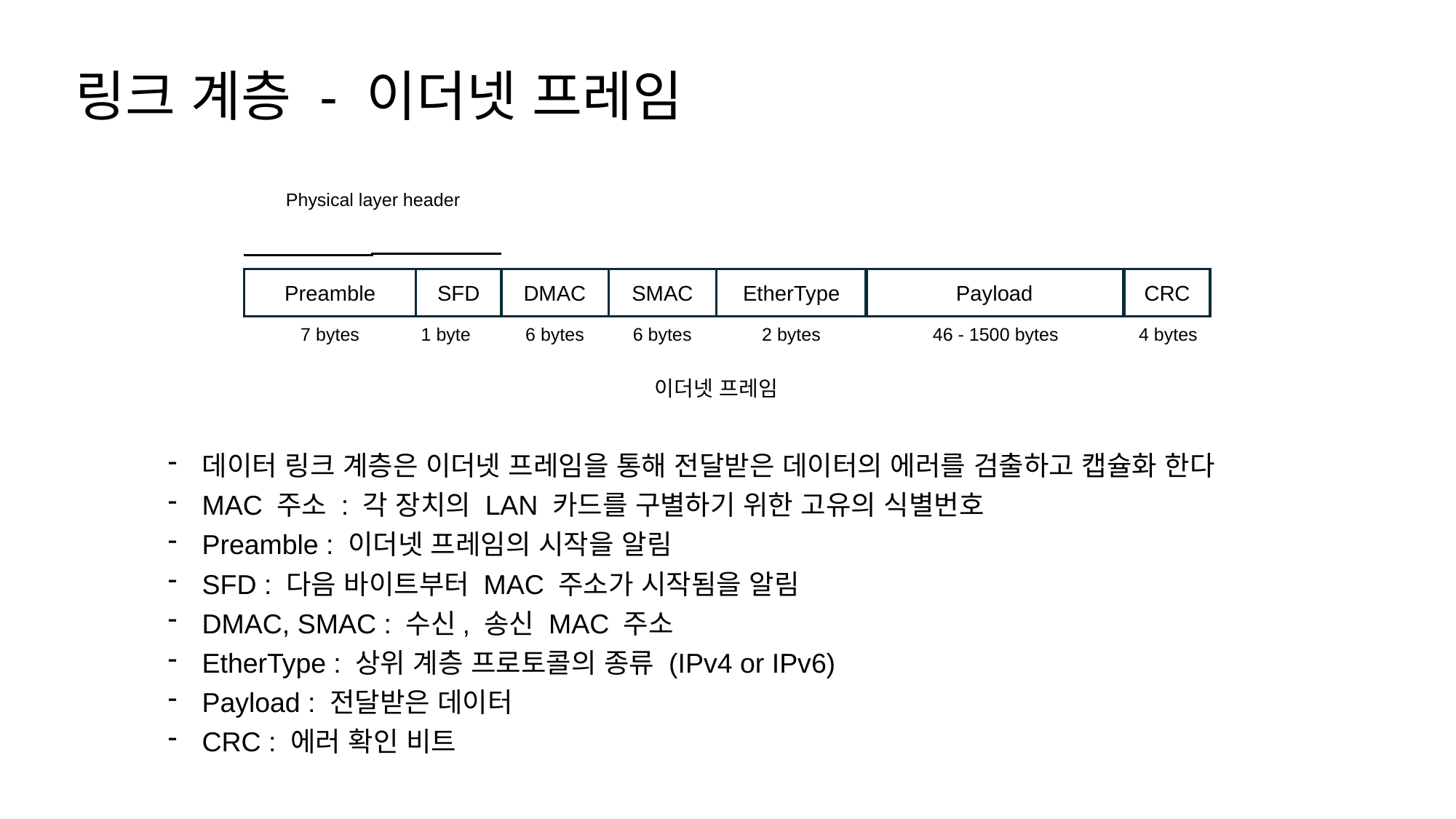

링크 계층 - 이더넷 프레임
Physical layer header
Preamble
SFD
DMAC
SMAC
EtherType
Payload
CRC
7 bytes
1 byte
6 bytes
6 bytes
2 bytes
46 - 1500 bytes
4 bytes
이더넷 프레임
데이터 링크 계층은 이더넷 프레임을 통해 전달받은 데이터의 에러를 검출하고 캡슐화 한다
MAC 주소 : 각 장치의 LAN 카드를 구별하기 위한 고유의 식별번호
Preamble : 이더넷 프레임의 시작을 알림
SFD : 다음 바이트부터 MAC 주소가 시작됨을 알림
DMAC, SMAC : 수신, 송신 MAC 주소
EtherType : 상위 계층 프로토콜의 종류 (IPv4 or IPv6)
Payload : 전달받은 데이터
CRC : 에러 확인 비트